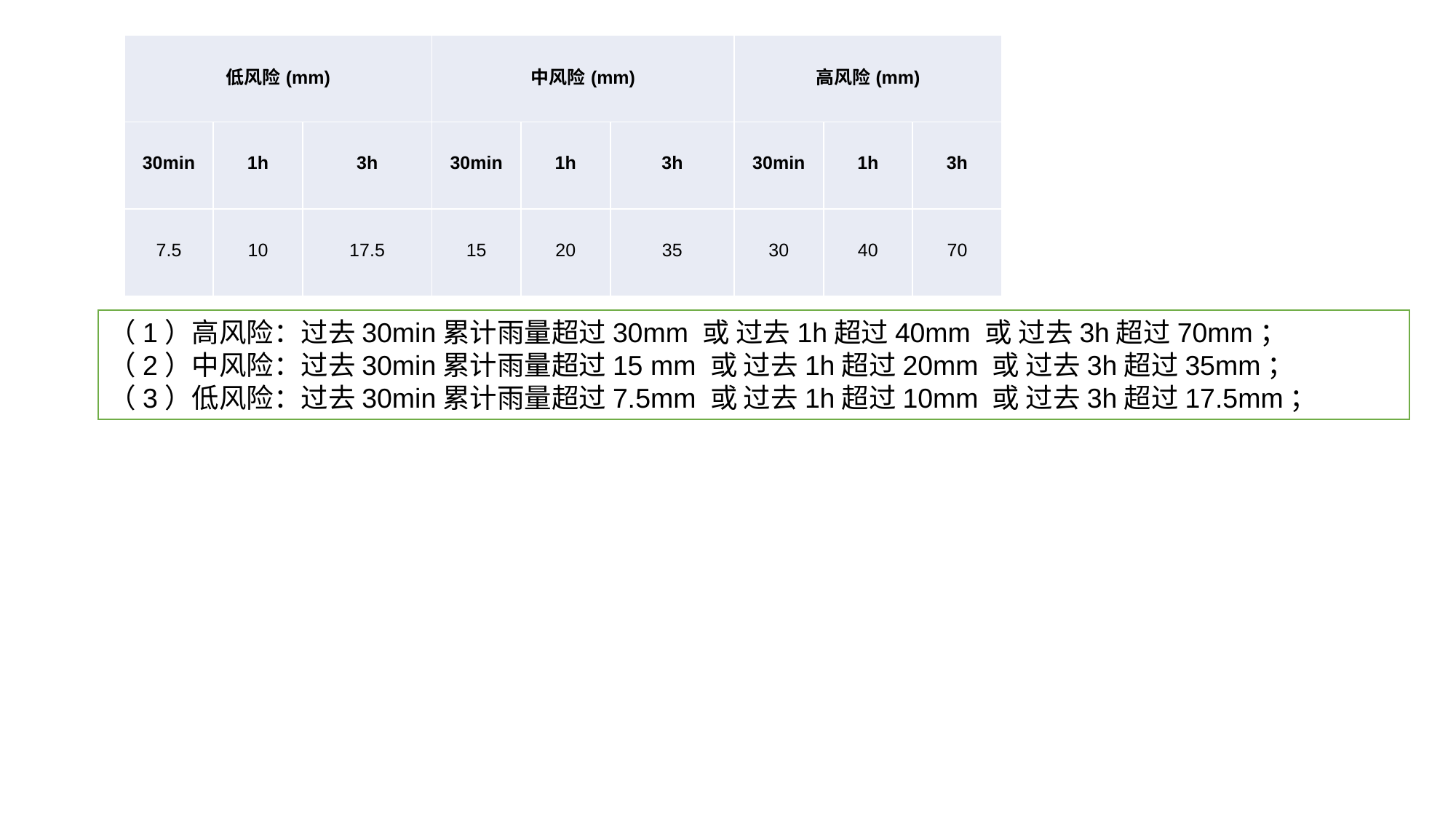

| 低风险(mm) |  |  | 中风险(mm) |  |  | 高风险(mm) |  |  |
| --- | --- | --- | --- | --- | --- | --- | --- | --- |
| 30min | 1h | 3h | 30min | 1h | 3h | 30min | 1h | 3h |
| 7.5 | 10 | 17.5 | 15 | 20 | 35 | 30 | 40 | 70 |
（1）高风险：过去30min累计雨量超过30mm 或 过去1h超过40mm 或 过去3h超过70mm；
（2）中风险：过去30min累计雨量超过15 mm 或 过去1h超过20mm 或 过去3h超过35mm；
（3）低风险：过去30min累计雨量超过7.5mm 或 过去1h超过10mm 或 过去3h超过17.5mm；